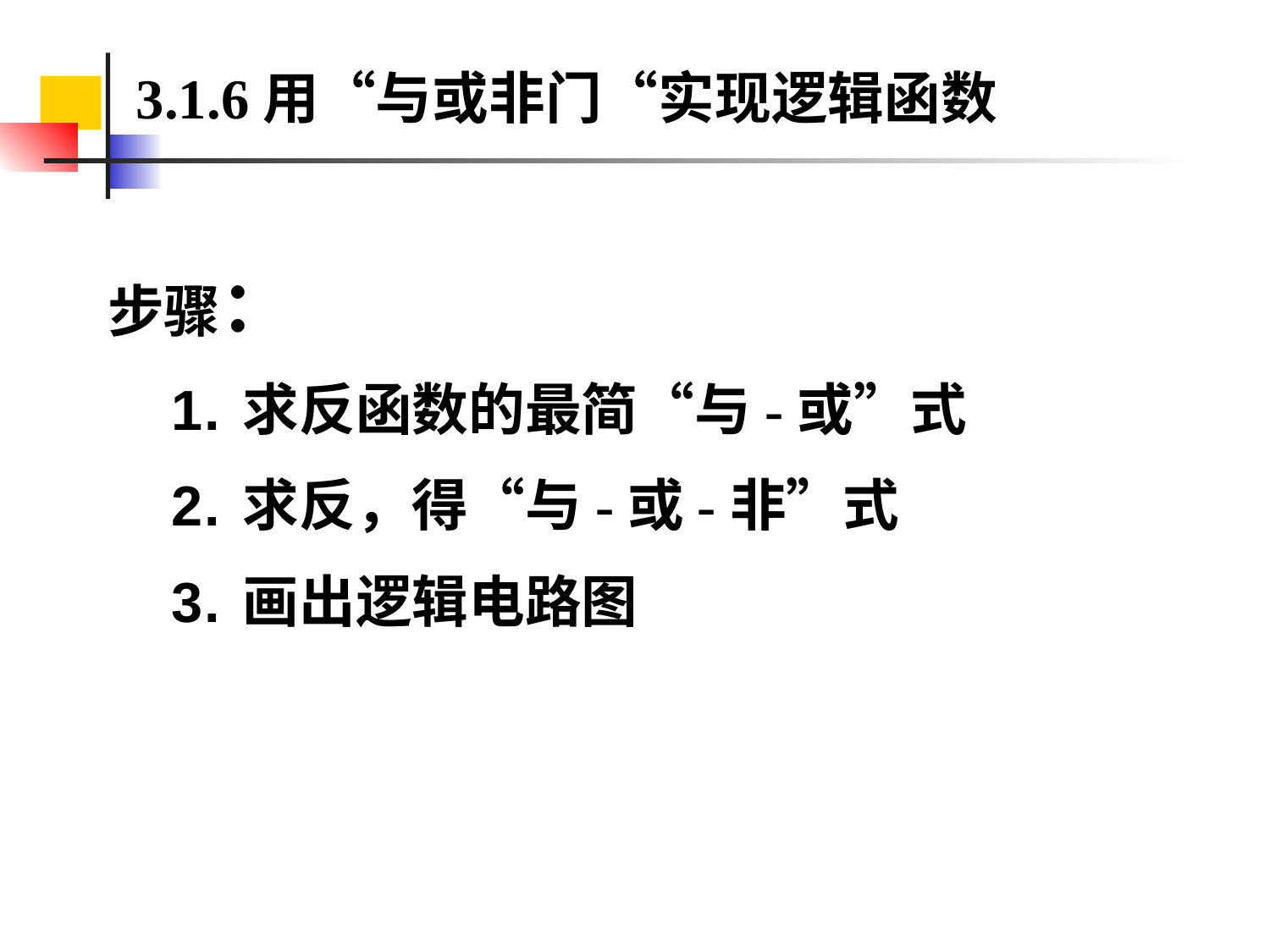

3.1.6用“与或非门“实现逻辑函数

步骤：
求反函数的最简“与-或”式
求反，得“与-或-非”式
画出逻辑电路图